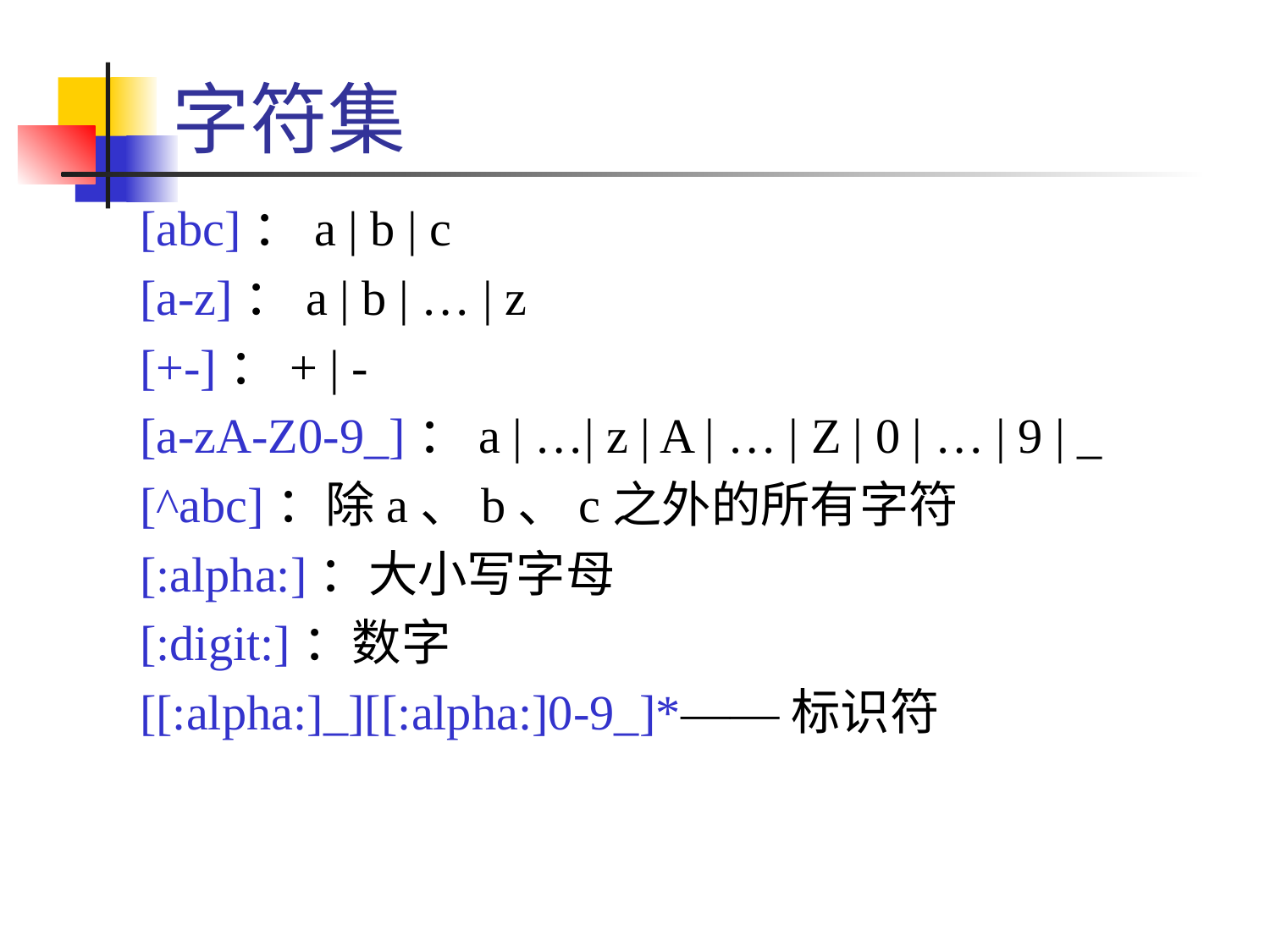

# 字符集
[abc]：a | b | c
[a-z]：a | b | … | z
[+-]：+ | -
[a-zA-Z0-9_]：a | …| z | A | … | Z | 0 | … | 9 | _
[^abc]：除a、b、c之外的所有字符
[:alpha:]：大小写字母
[:digit:]：数字
[[:alpha:]_][[:alpha:]0-9_]*——标识符